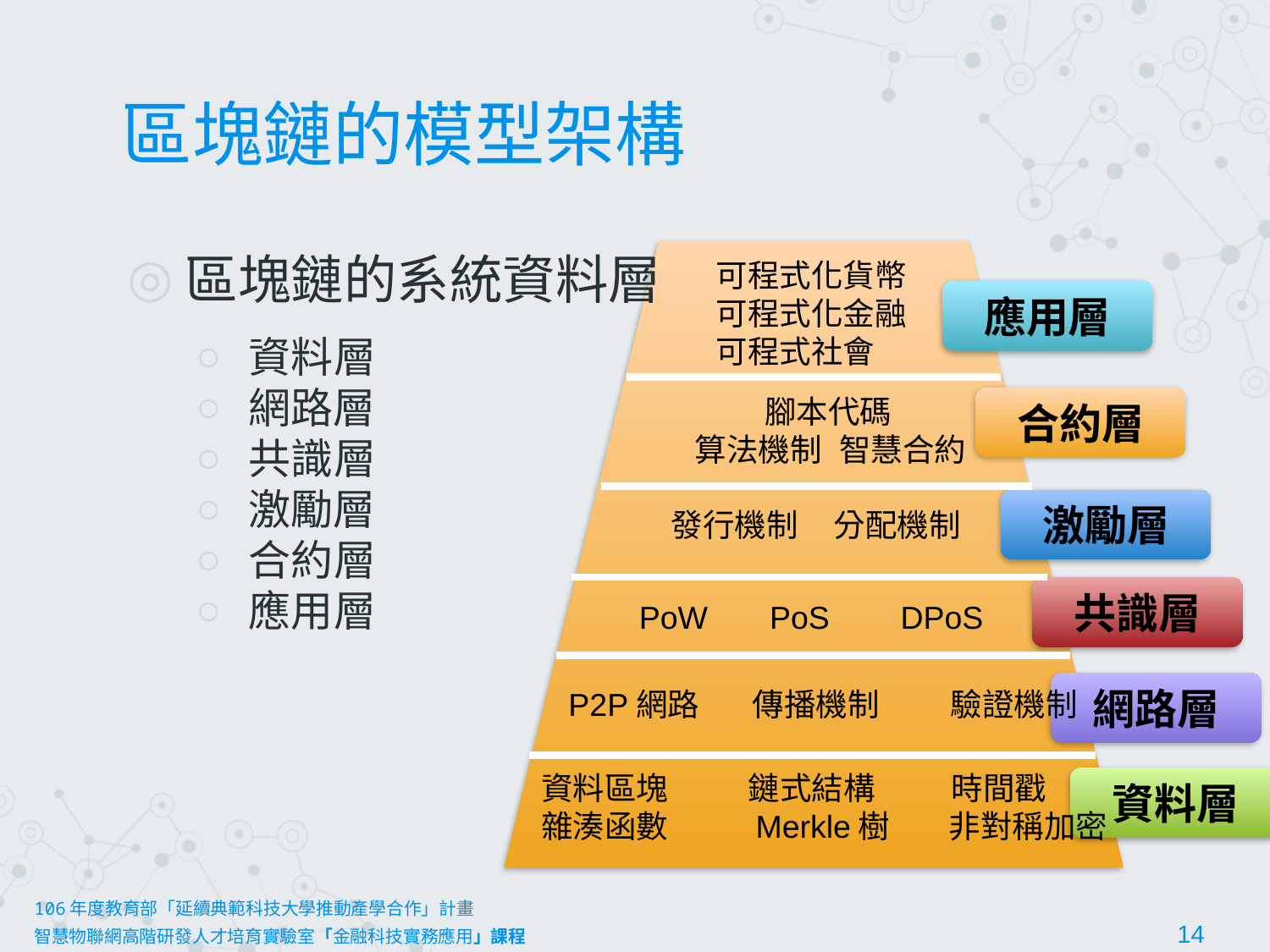

# 區塊鏈的模型架構
區塊鏈的系統資料層
資料層
網路層
共識層
激勵層
合約層
應用層

可程式化貨幣
可程式化金融
可程式社會
應用層
       腳本代碼
算法機制  智慧合約
合約層
激勵層
發行機制    分配機制
共識層
PoW       PoS        DPoS
網路層
P2P網路      傳播機制        驗證機制
資料區塊         鏈式結構　     時間戳
雜湊函數         Merkle樹	   非對稱加密
資料層
106年度教育部「延續典範科技大學推動產學合作」計畫
智慧物聯網高階研發人才培育實驗室「金融科技實務應用」課程						14